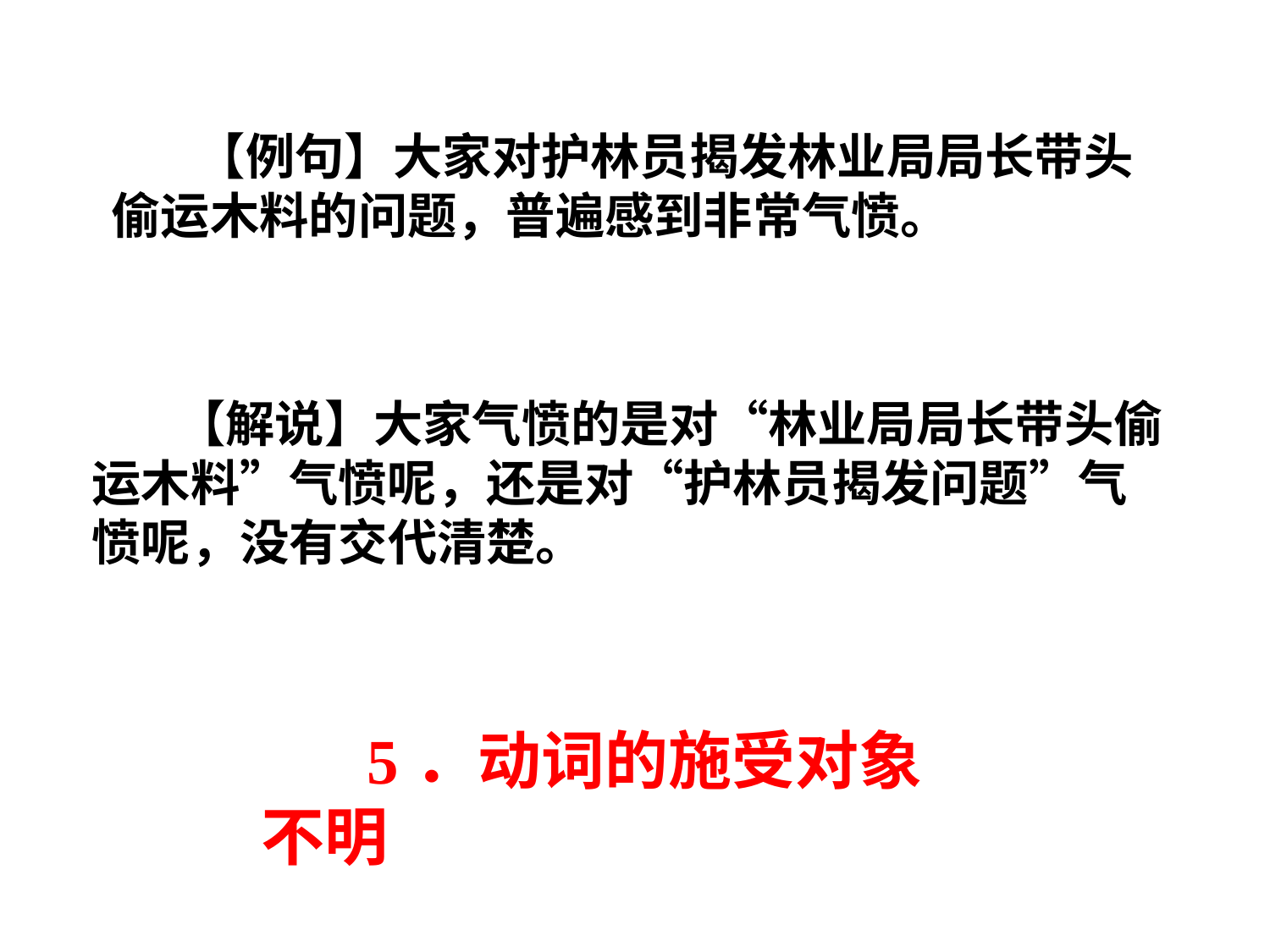

【例句】大家对护林员揭发林业局局长带头偷运木料的问题，普遍感到非常气愤。
【解说】大家气愤的是对“林业局局长带头偷运木料”气愤呢，还是对“护林员揭发问题”气愤呢，没有交代清楚。
5．动词的施受对象不明